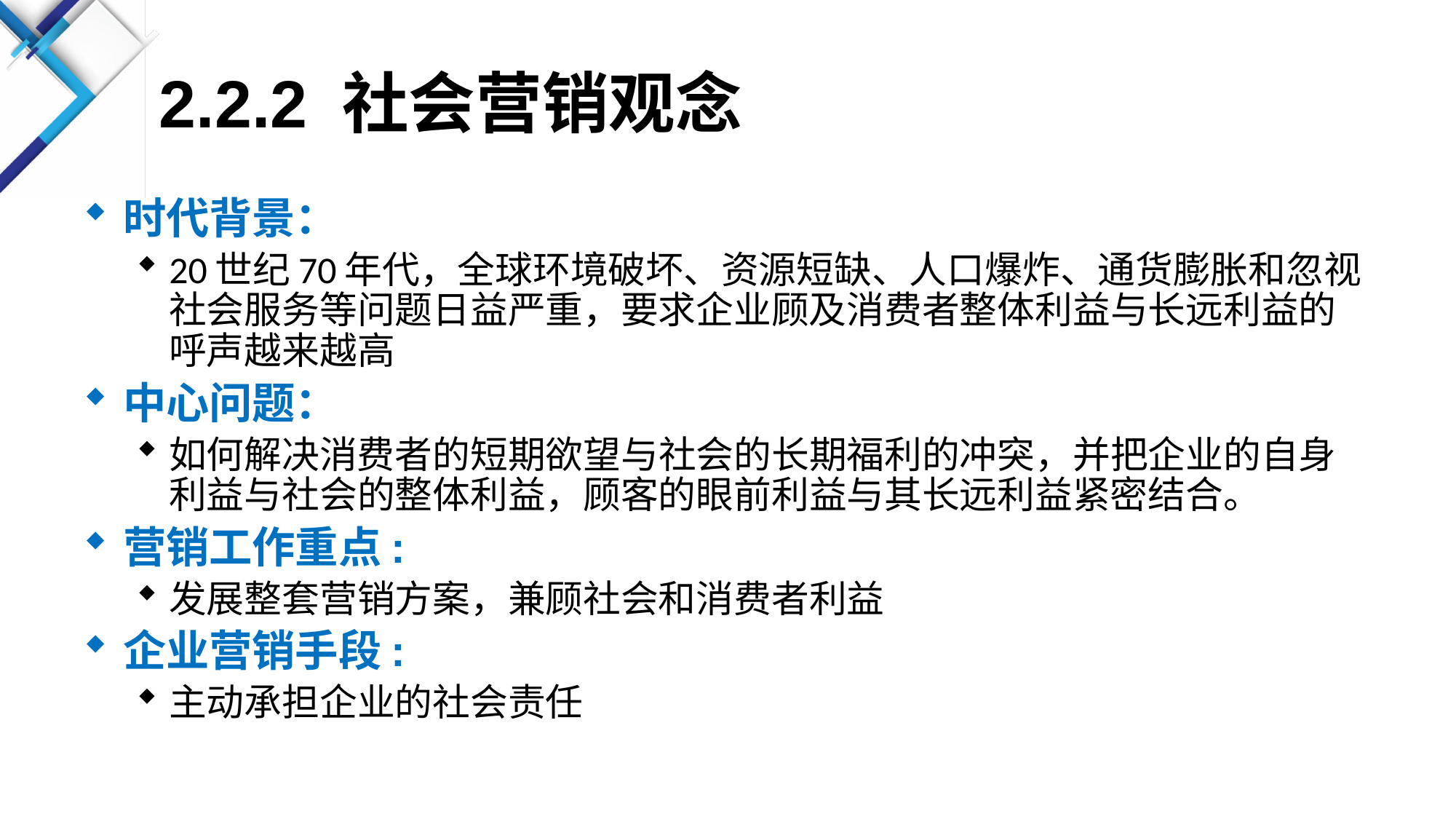

# 2.2.2 社会营销观念
时代背景：
20世纪70年代，全球环境破坏、资源短缺、人口爆炸、通货膨胀和忽视社会服务等问题日益严重，要求企业顾及消费者整体利益与长远利益的呼声越来越高
中心问题：
如何解决消费者的短期欲望与社会的长期福利的冲突，并把企业的自身利益与社会的整体利益，顾客的眼前利益与其长远利益紧密结合。
营销工作重点:
发展整套营销方案，兼顾社会和消费者利益
企业营销手段:
主动承担企业的社会责任